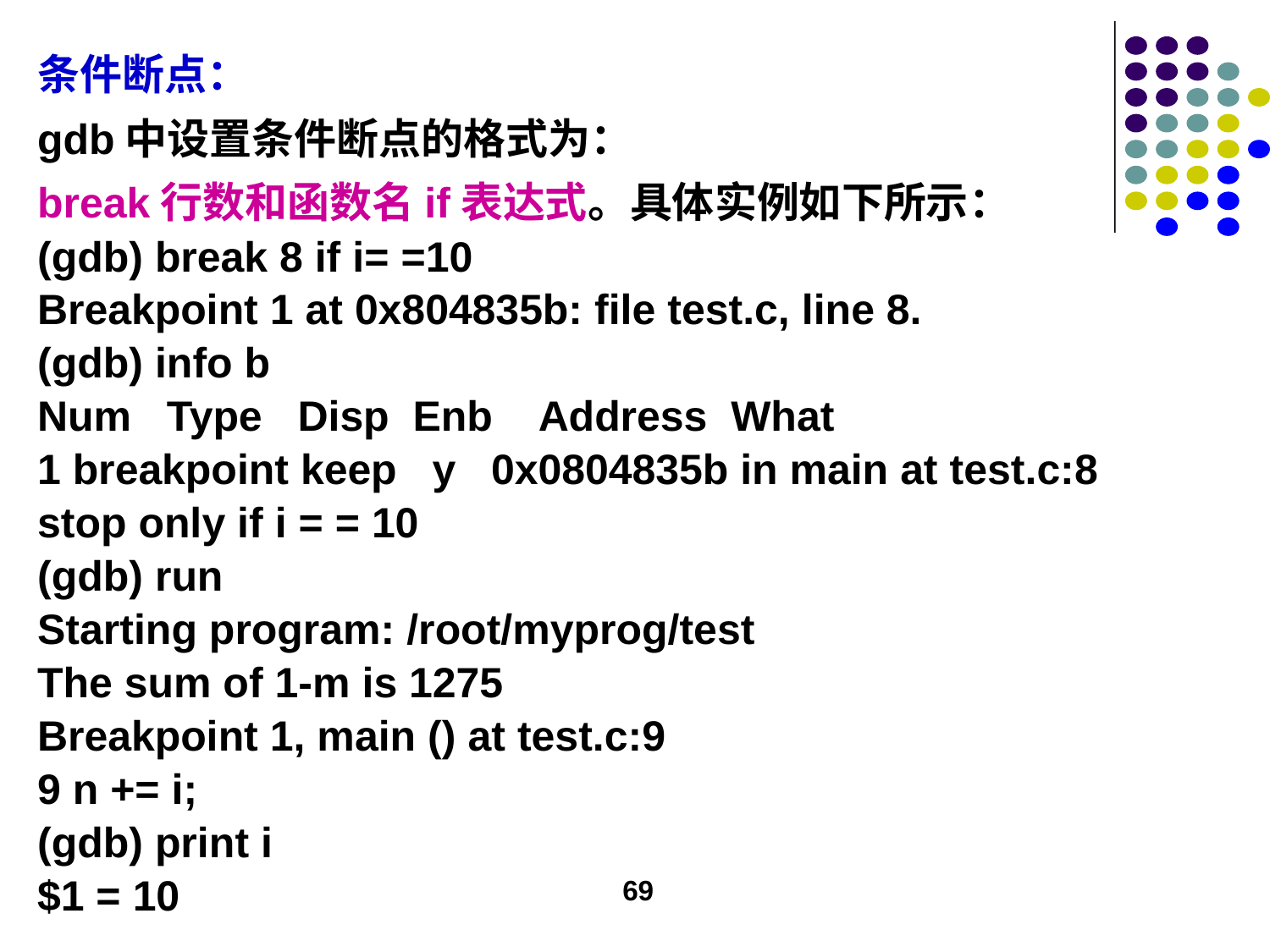

条件断点：
gdb中设置条件断点的格式为：
break行数和函数名if表达式。具体实例如下所示：
(gdb) break 8 if i= =10
Breakpoint 1 at 0x804835b: file test.c, line 8.
(gdb) info b
Num   Type   Disp  Enb    Address  What
1 breakpoint keep   y   0x0804835b in main at test.c:8
stop only if i = = 10
(gdb) run
Starting program: /root/myprog/test
The sum of 1-m is 1275
Breakpoint 1, main () at test.c:9
9 n += i;
(gdb) print i
$1 = 10
69